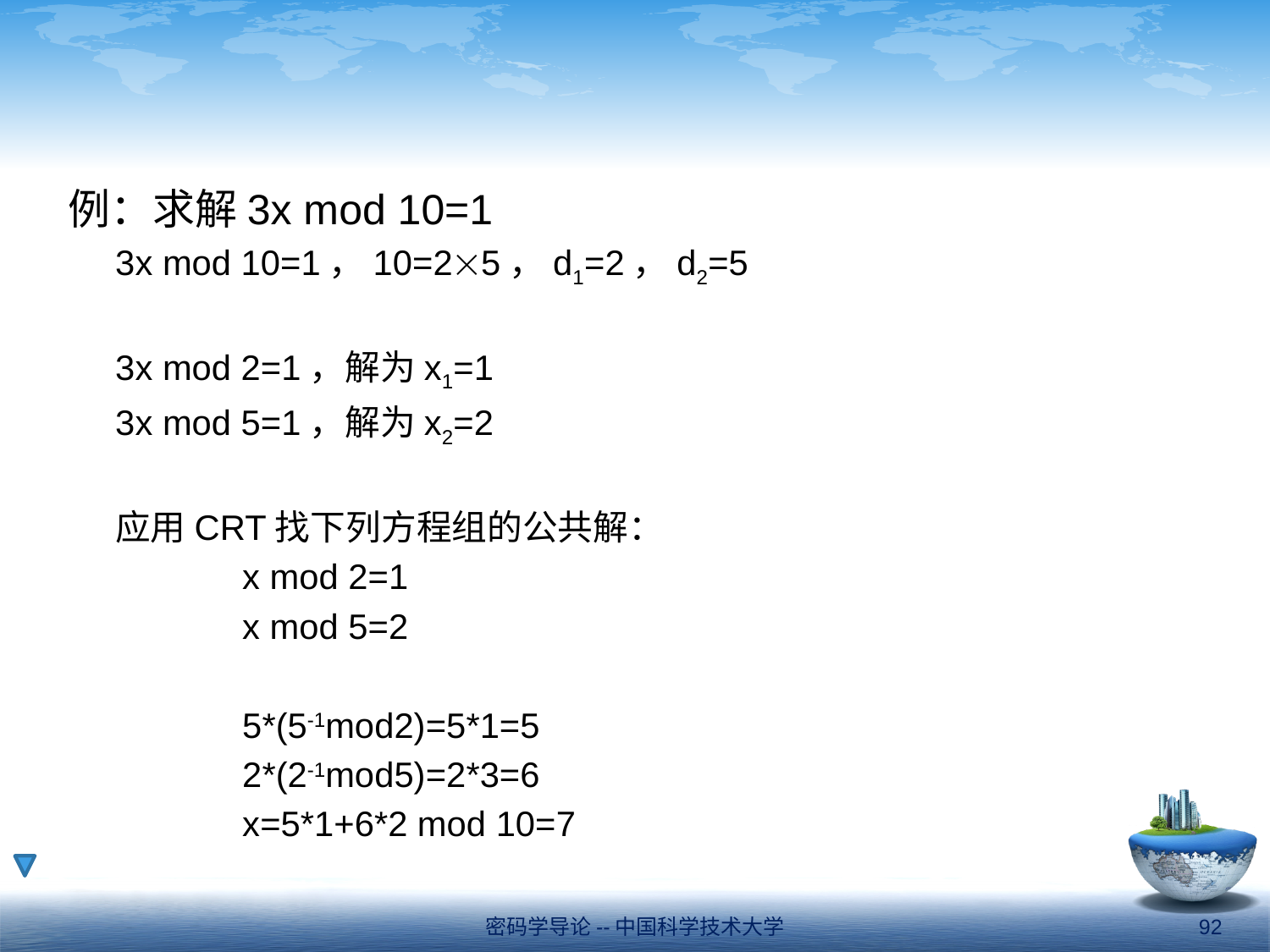

例：求解3x mod 10=1
	3x mod 10=1，10=2×5，d1=2，d2=5

	3x mod 2=1，解为x1=1
	3x mod 5=1，解为x2=2

	应用CRT找下列方程组的公共解：
		x mod 2=1
		x mod 5=2

		5*(5-1mod2)=5*1=5
		2*(2-1mod5)=2*3=6
		x=5*1+6*2 mod 10=7

密码学导论--中国科学技术大学
92